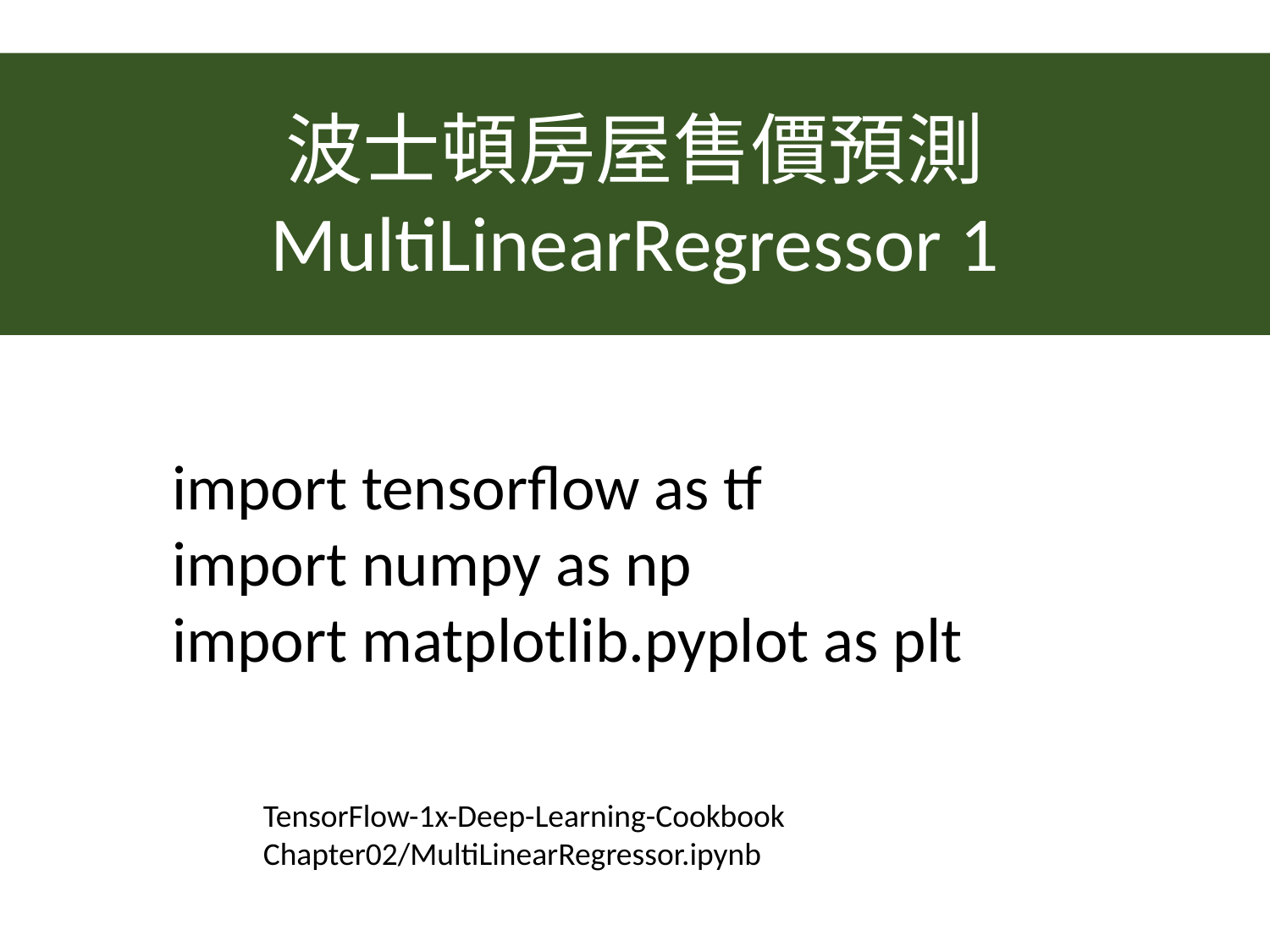

波士頓房屋售價預測
MultiLinearRegressor 1
import tensorflow as tf
import numpy as np
import matplotlib.pyplot as plt
TensorFlow-1x-Deep-Learning-Cookbook
Chapter02/MultiLinearRegressor.ipynb